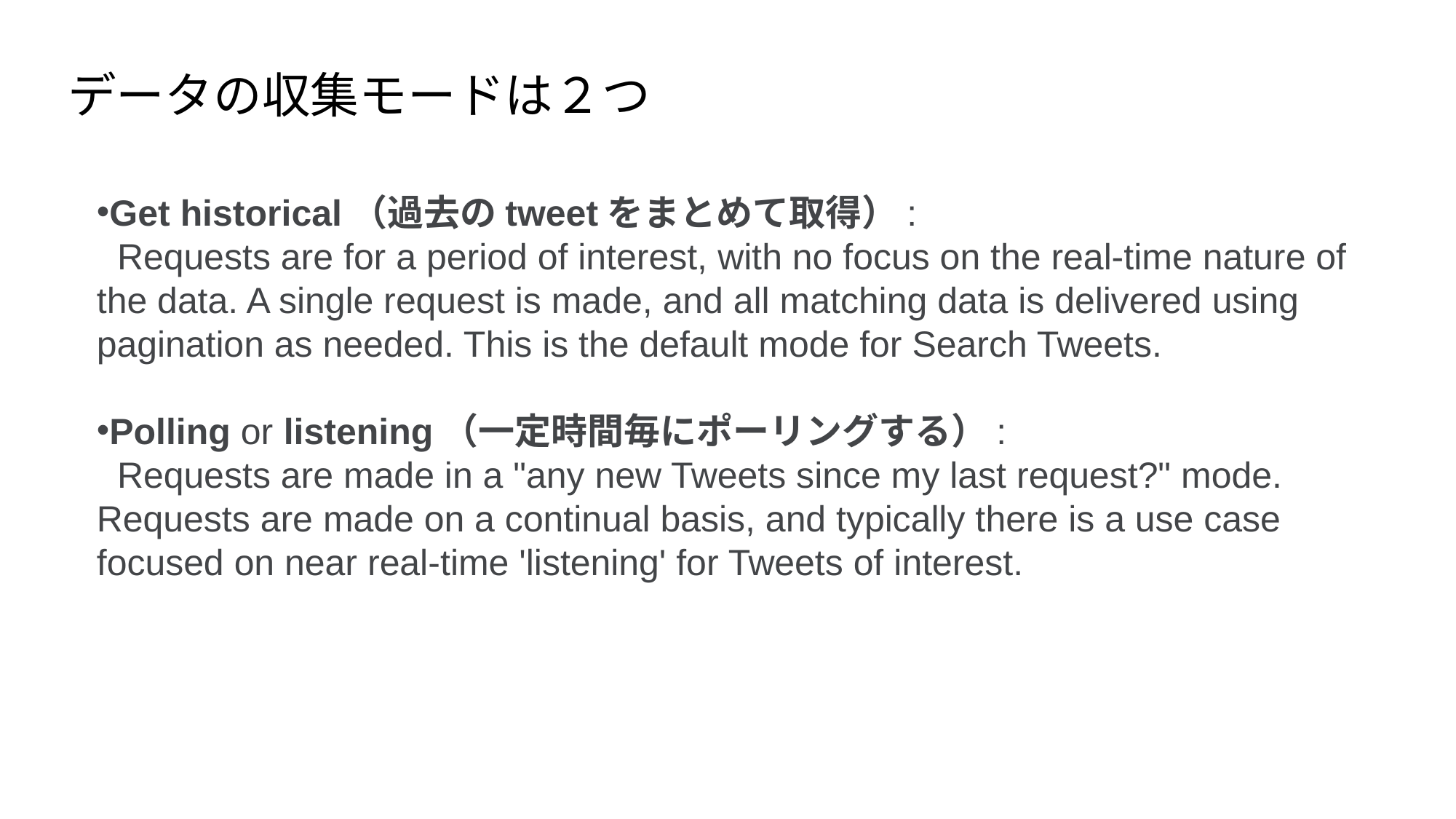

データの収集モードは２つ
Get historical（過去のtweetをまとめて取得）:
  Requests are for a period of interest, with no focus on the real-time nature of the data. A single request is made, and all matching data is delivered using pagination as needed. This is the default mode for Search Tweets.

Polling or listening（一定時間毎にポーリングする）:
  Requests are made in a "any new Tweets since my last request?" mode. Requests are made on a continual basis, and typically there is a use case focused on near real-time 'listening' for Tweets of interest.